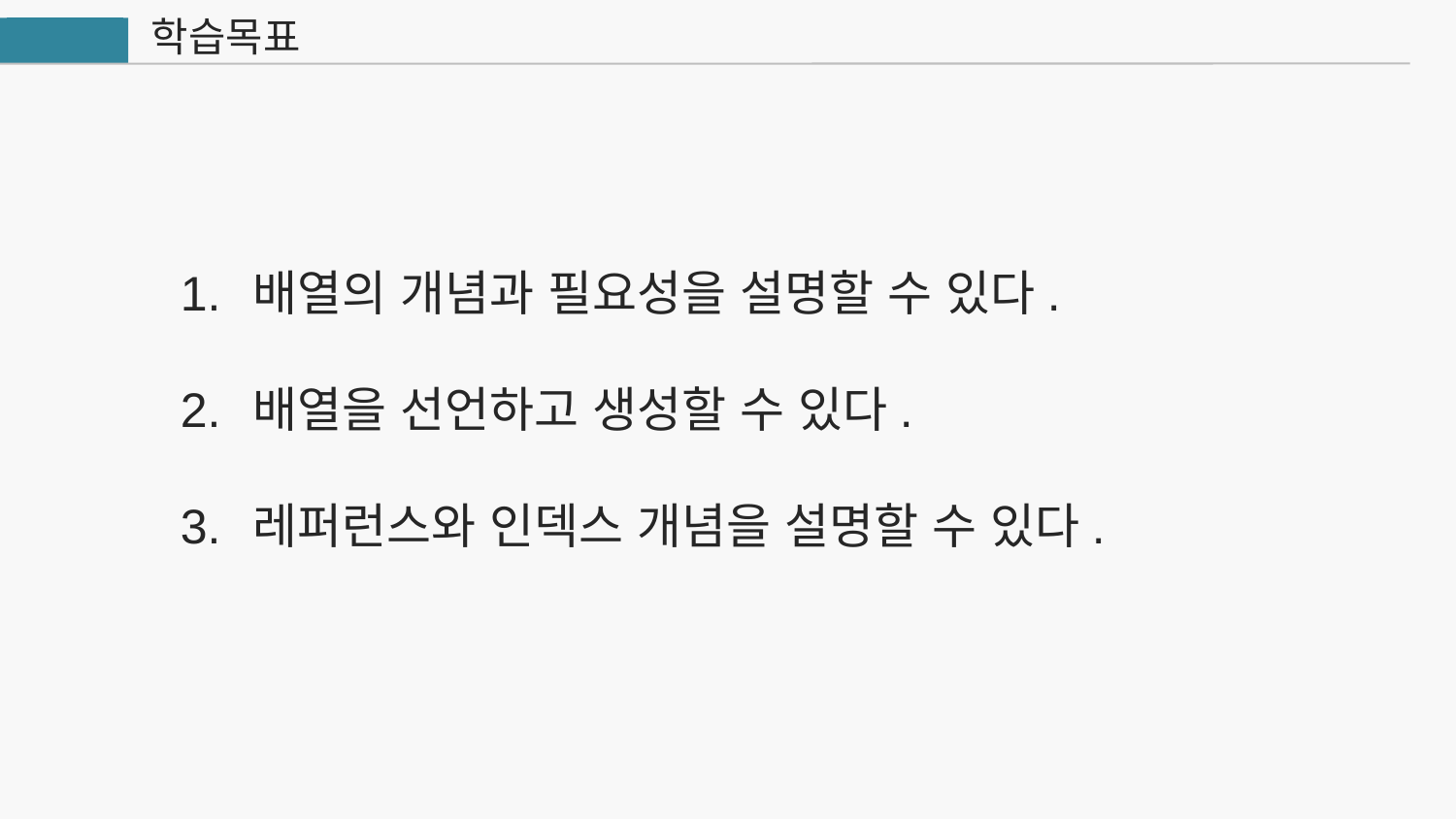

학습목표

자바
배열의 개념과 필요성을 설명할 수 있다.

배열을 선언하고 생성할 수 있다.

레퍼런스와 인덱스 개념을 설명할 수 있다.